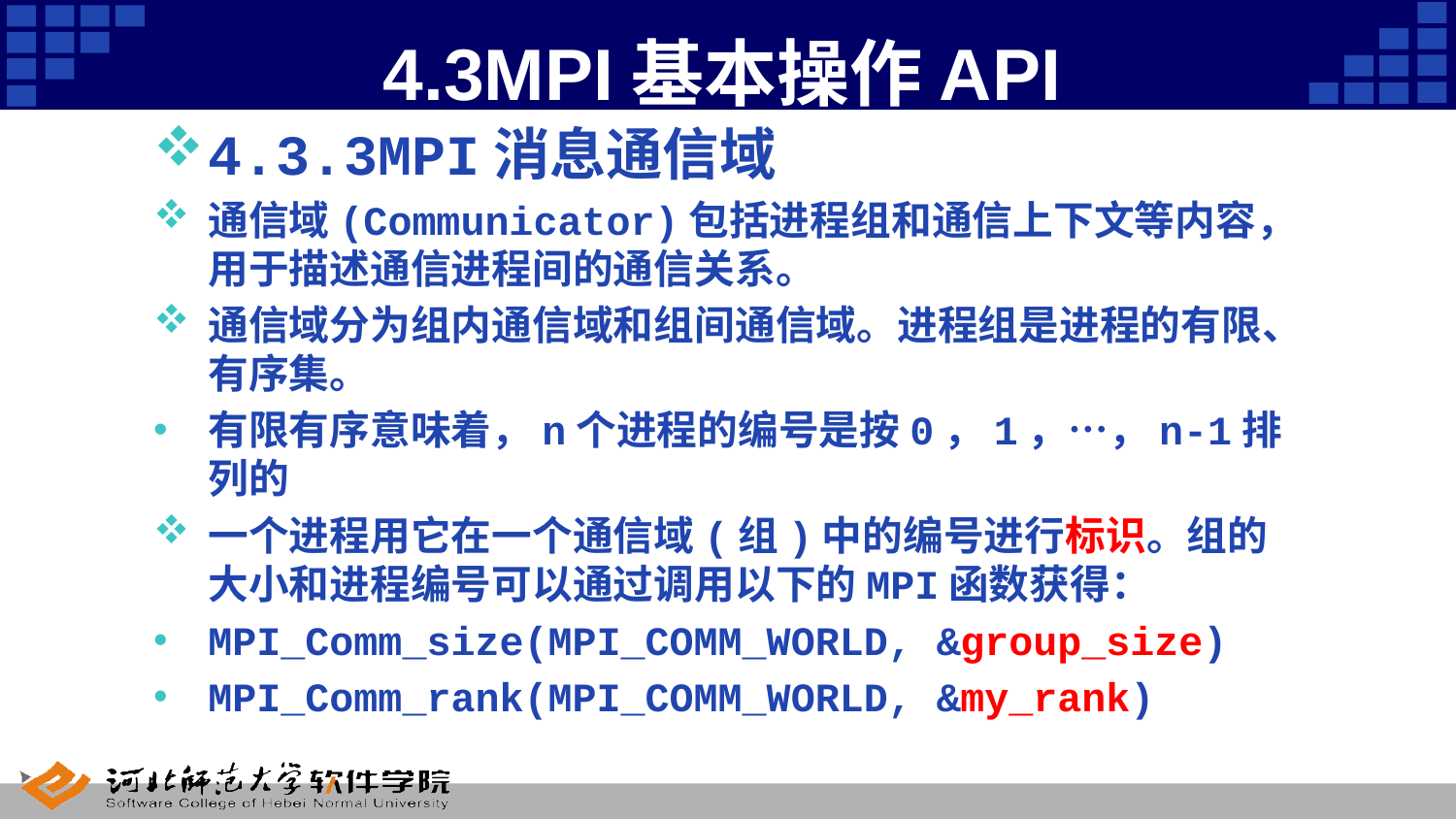

# 4.3MPI基本操作API
4.3.3MPI消息通信域
通信域(Communicator)包括进程组和通信上下文等内容，用于描述通信进程间的通信关系。
通信域分为组内通信域和组间通信域。进程组是进程的有限、有序集。
有限有序意味着，n个进程的编号是按0，1，…，n-1排列的
一个进程用它在一个通信域(组)中的编号进行标识。组的大小和进程编号可以通过调用以下的MPI函数获得：
MPI_Comm_size(MPI_COMM_WORLD, &group_size)
MPI_Comm_rank(MPI_COMM_WORLD, &my_rank)